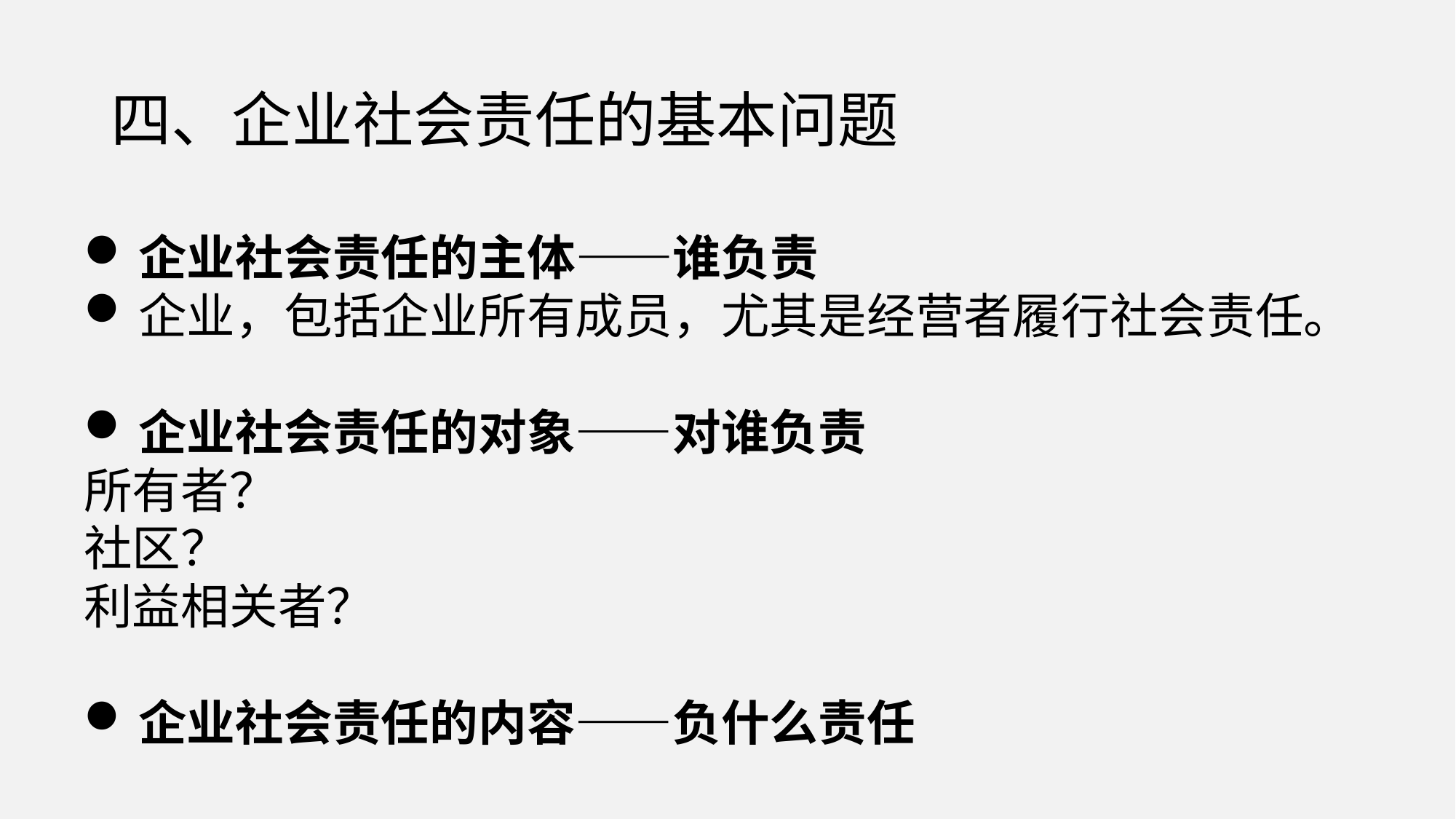

# 四、企业社会责任的基本问题
企业社会责任的主体——谁负责
企业，包括企业所有成员，尤其是经营者履行社会责任。

企业社会责任的对象——对谁负责
所有者？
社区？
利益相关者？

企业社会责任的内容——负什么责任